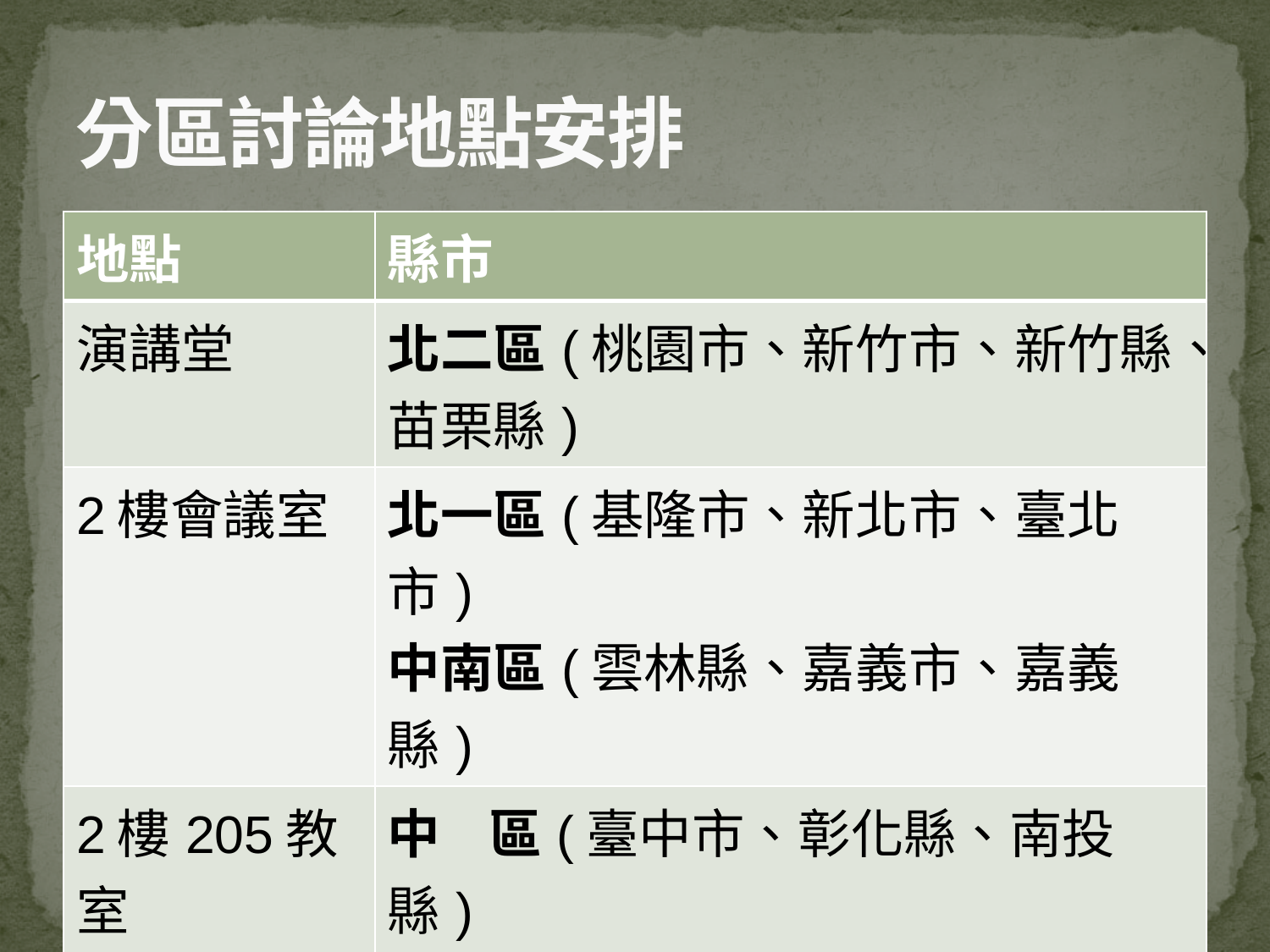

# 分區討論地點安排
| 地點 | 縣市 |
| --- | --- |
| 演講堂 | 北二區(桃園市、新竹市、新竹縣、苗栗縣) |
| 2樓會議室 | 北一區(基隆市、新北市、臺北市) 中南區(雲林縣、嘉義市、嘉義縣) |
| 2樓205教室 | 中 區(臺中市、彰化縣、南投縣) 南 區(臺南市、高雄市、屏東縣) |
| 2樓207教室 | 東 區(宜蘭縣、花蓮縣、臺東縣) 離島區(澎湖縣、連江縣、金門縣) |